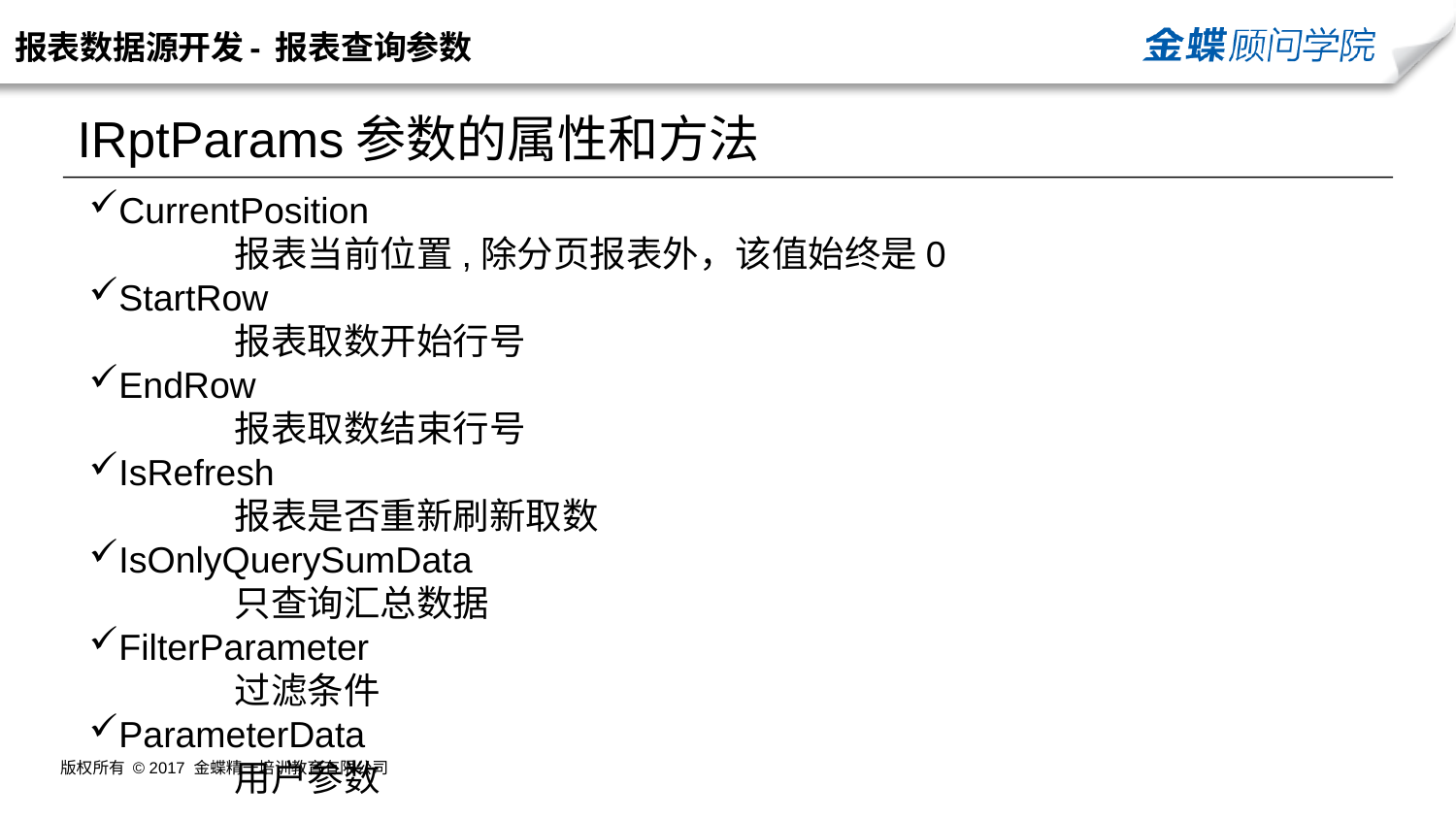

报表数据源开发- 报表查询参数

IRptParams参数的属性和方法

CurrentPosition
	报表当前位置,除分页报表外，该值始终是0
StartRow
	报表取数开始行号
EndRow
	报表取数结束行号
IsRefresh
	报表是否重新刷新取数
IsOnlyQuerySumData
	只查询汇总数据
FilterParameter
	过滤条件
ParameterData
	用户参数